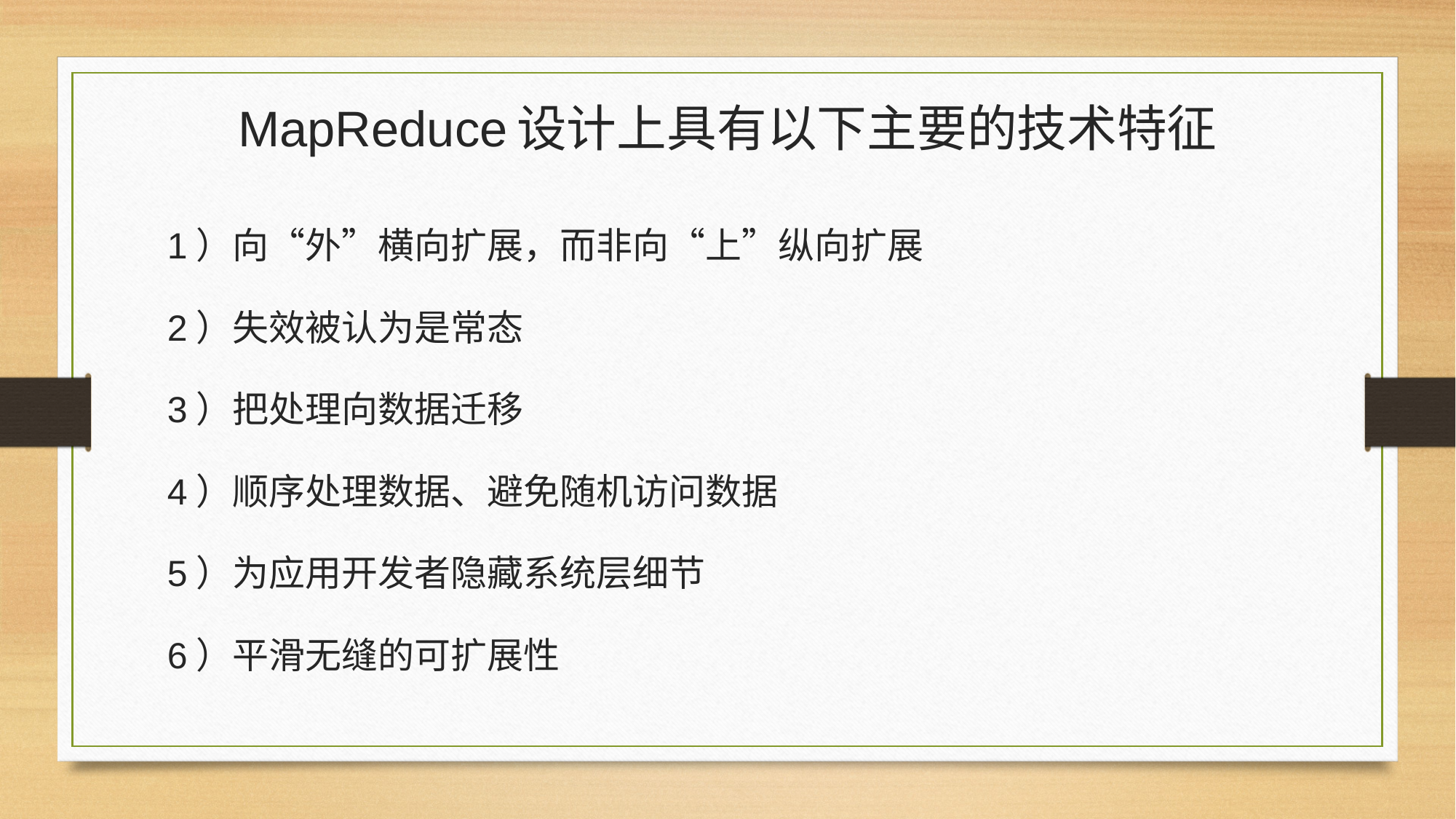

MapReduce设计上具有以下主要的技术特征
1）向“外”横向扩展，而非向“上”纵向扩展
2）失效被认为是常态
3）把处理向数据迁移
4）顺序处理数据、避免随机访问数据
5）为应用开发者隐藏系统层细节
6）平滑无缝的可扩展性